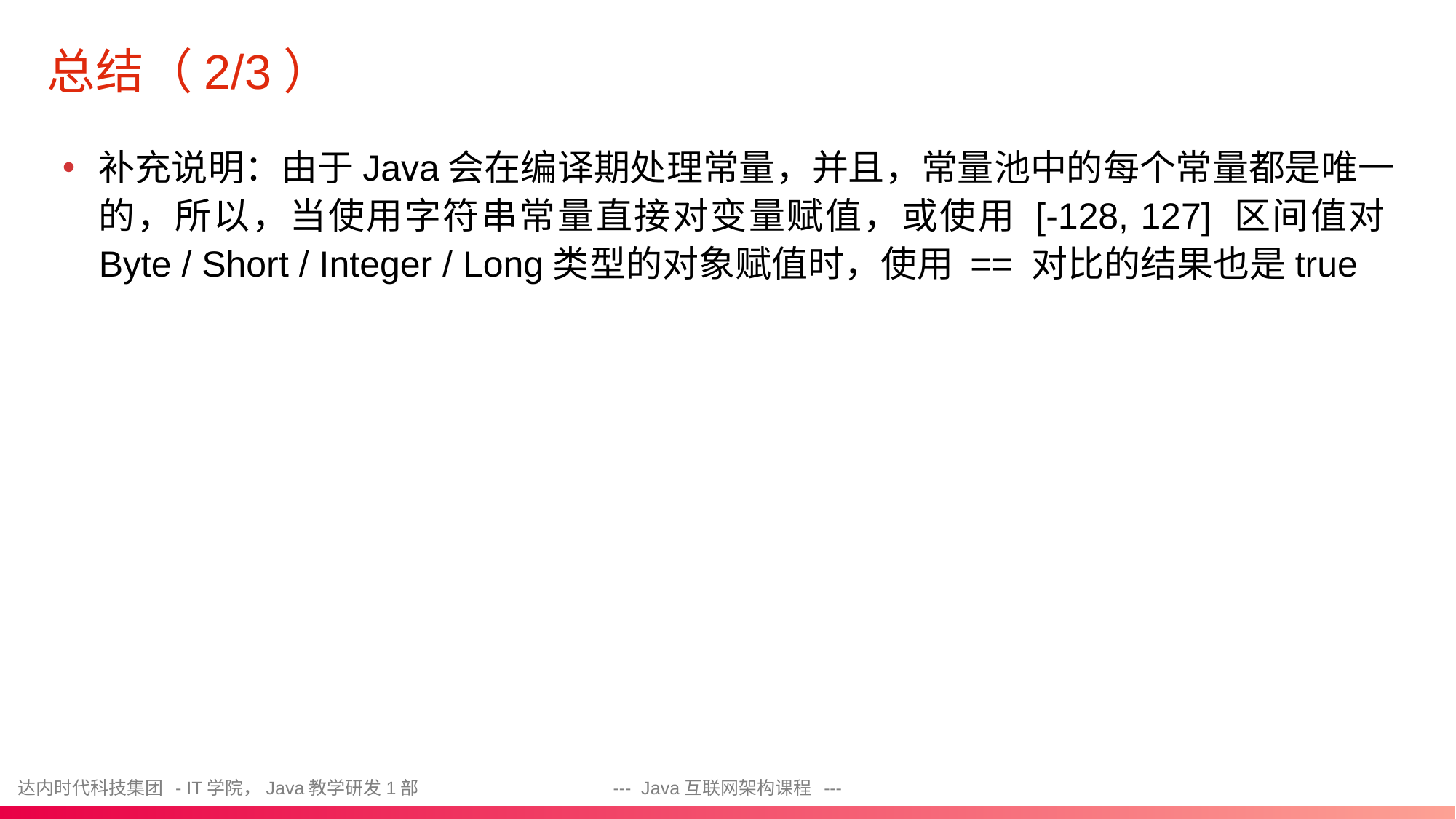

# 总结（2/3）
补充说明：由于Java会在编译期处理常量，并且，常量池中的每个常量都是唯一的，所以，当使用字符串常量直接对变量赋值，或使用 [-128, 127] 区间值对Byte / Short / Integer / Long类型的对象赋值时，使用 == 对比的结果也是true